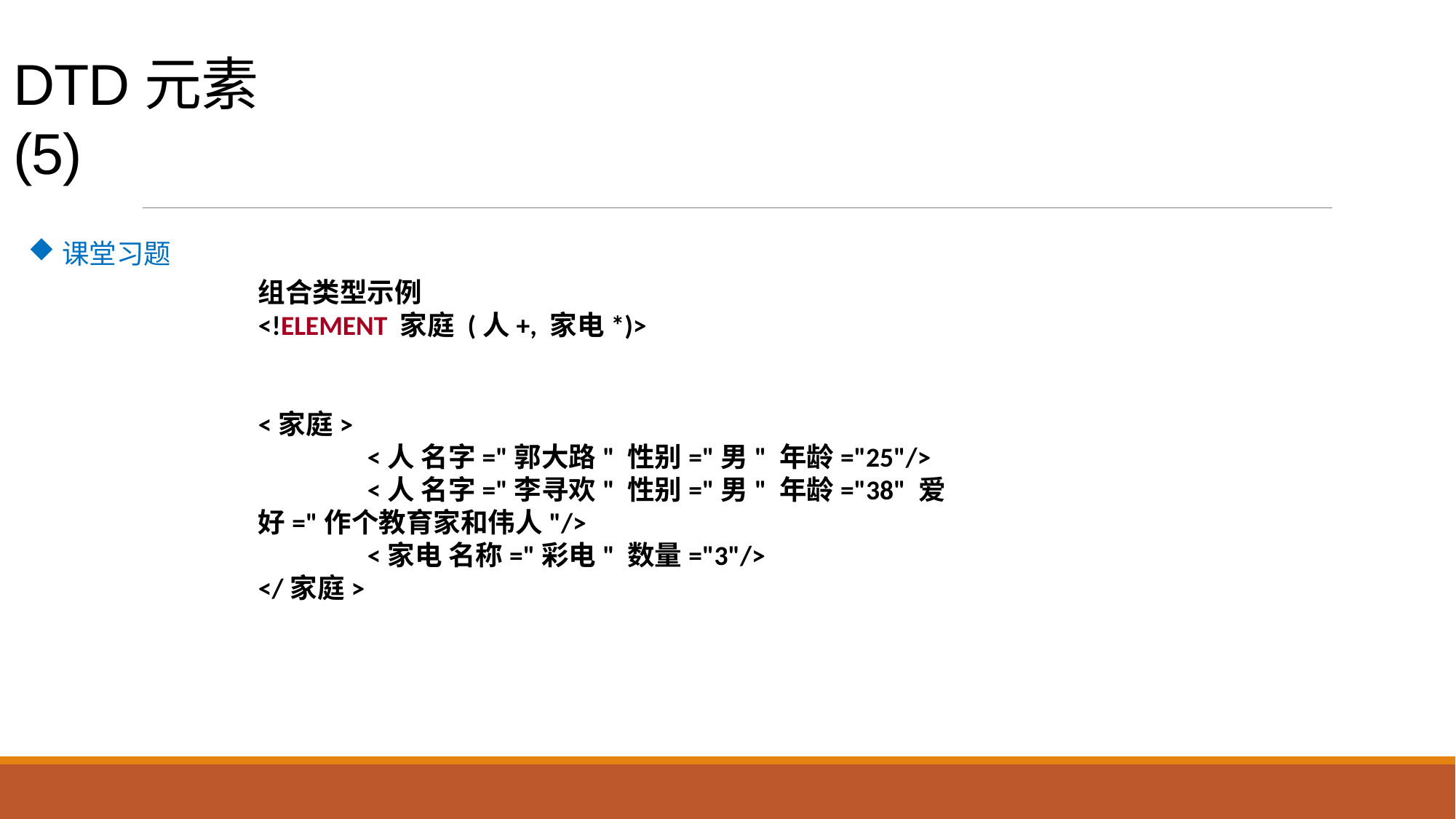

# DTD元素(5)
课堂习题
组合类型示例
<!ELEMENT 家庭 (人+, 家电*)>
<家庭>
	<人 名字="郭大路" 性别="男" 年龄="25"/>
	<人 名字="李寻欢" 性别="男" 年龄="38" 爱好="作个教育家和伟人"/>
	<家电 名称="彩电" 数量="3"/>
</家庭>